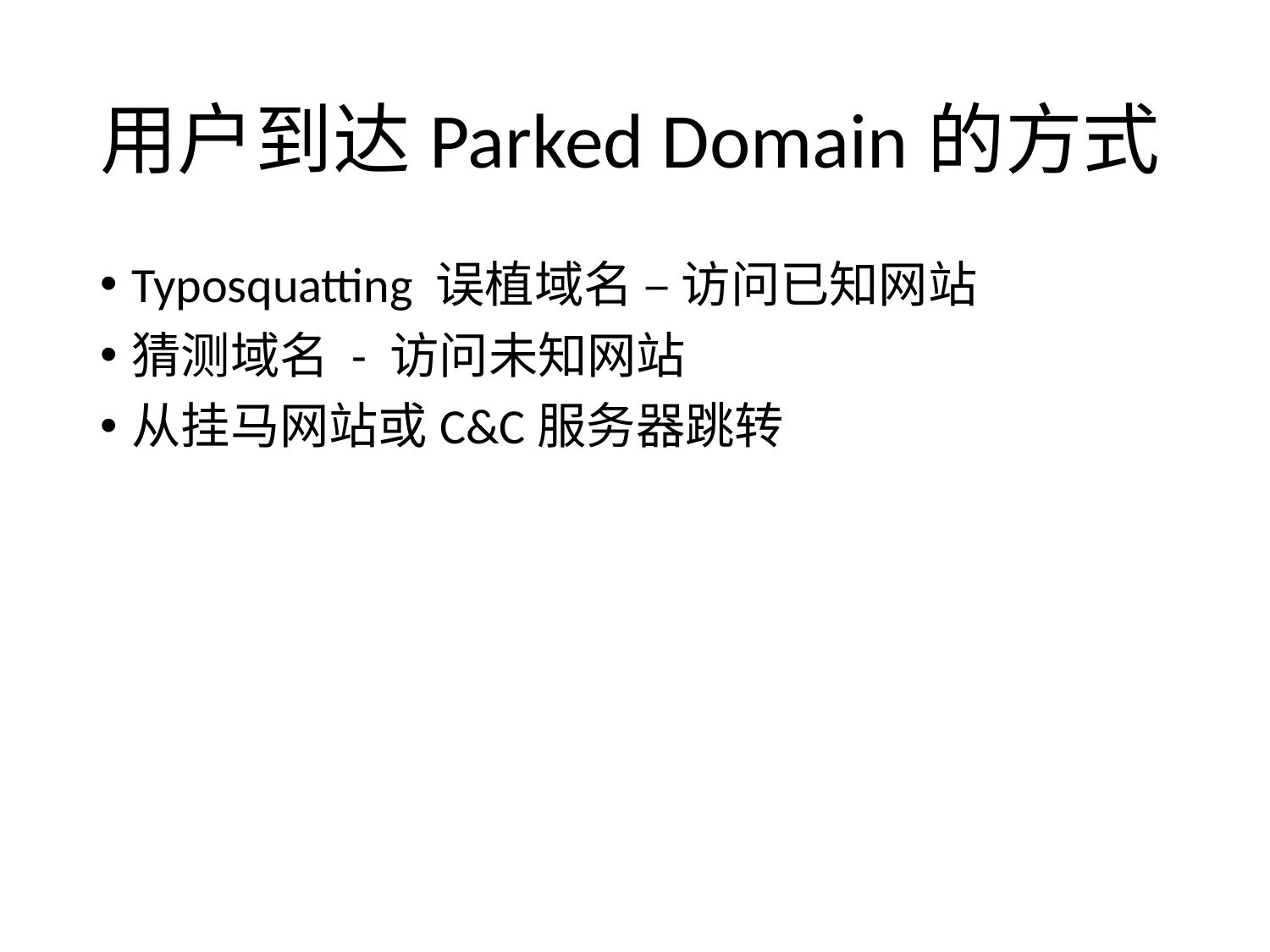

# 用户到达Parked Domain的方式
Typosquatting 误植域名 – 访问已知网站
猜测域名 - 访问未知网站
从挂马网站或C&C服务器跳转